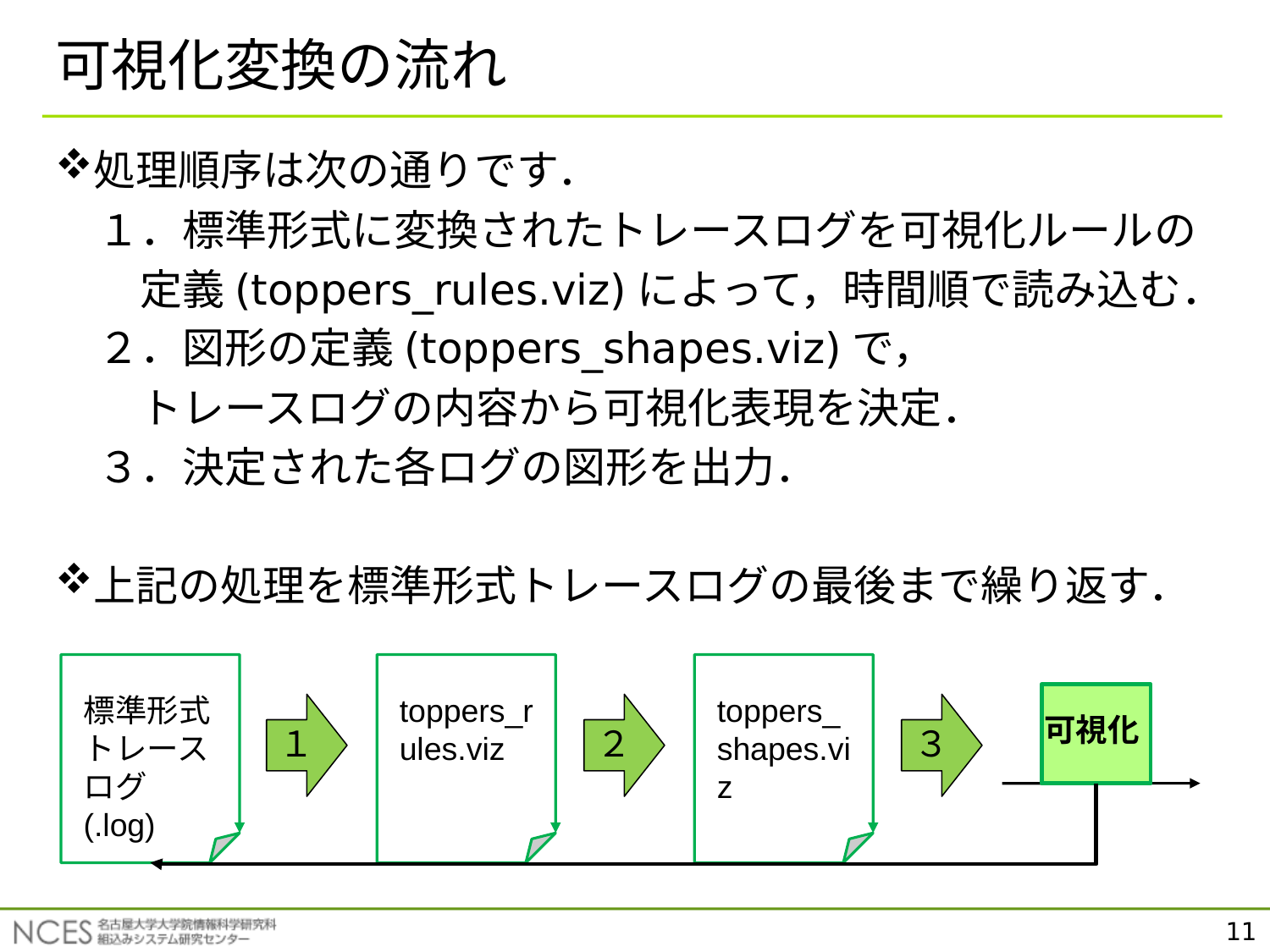

# 可視化変換の流れ
処理順序は次の通りです．
　１．標準形式に変換されたトレースログを可視化ルールの
　　定義(toppers_rules.viz)によって，時間順で読み込む．
　２．図形の定義(toppers_shapes.viz)で，
　　トレースログの内容から可視化表現を決定．
　３．決定された各ログの図形を出力．

上記の処理を標準形式トレースログの最後まで繰り返す．

標準形式トレースログ(.log)
toppers_rules.viz
toppers_shapes.viz

１
２
３
可視化
11